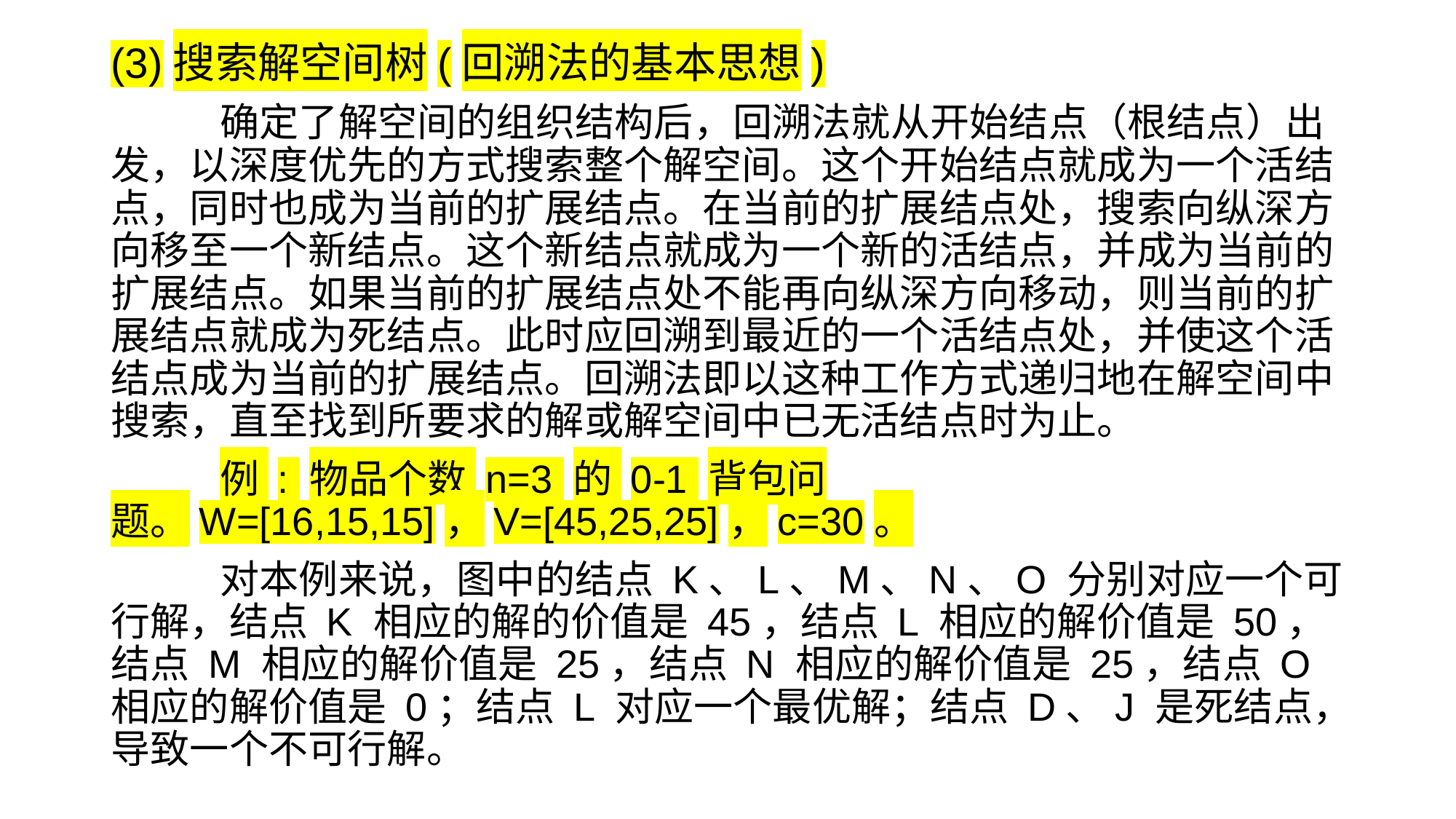

(3)搜索解空间树(回溯法的基本思想)
	确定了解空间的组织结构后，回溯法就从开始结点（根结点）出发，以深度优先的方式搜索整个解空间。这个开始结点就成为一个活结点，同时也成为当前的扩展结点。在当前的扩展结点处，搜索向纵深方向移至一个新结点。这个新结点就成为一个新的活结点，并成为当前的扩展结点。如果当前的扩展结点处不能再向纵深方向移动，则当前的扩展结点就成为死结点。此时应回溯到最近的一个活结点处，并使这个活结点成为当前的扩展结点。回溯法即以这种工作方式递归地在解空间中搜索，直至找到所要求的解或解空间中已无活结点时为止。
	例 : 物品个数 n=3 的 0-1 背包问题。W=[16,15,15]，V=[45,25,25]，c=30。
	对本例来说，图中的结点 K、L、M、N、O 分别对应一个可行解，结点 K 相应的解的价值是 45，结点 L 相应的解价值是 50，结点 M 相应的解价值是 25，结点 N 相应的解价值是 25，结点 O 相应的解价值是 0；结点 L 对应一个最优解；结点 D、J 是死结点，导致一个不可行解。